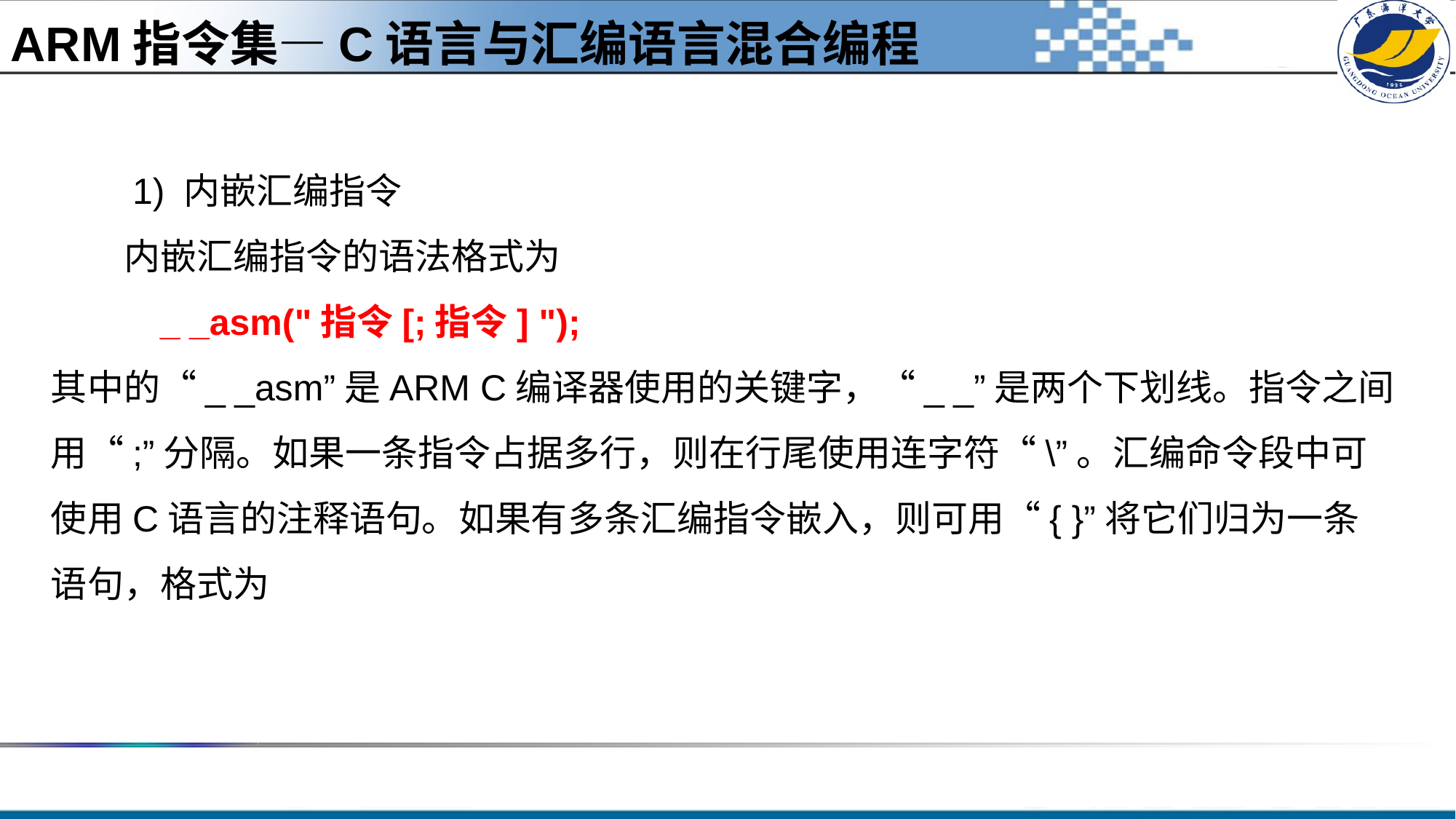

ARM指令集—C语言与汇编语言混合编程
# 1) 内嵌汇编指令 　　内嵌汇编指令的语法格式为 _ _asm("指令[;指令] "); 其中的“_ _asm”是ARM C编译器使用的关键字，“_ _”是两个下划线。指令之间用“;”分隔。如果一条指令占据多行，则在行尾使用连字符“\”。汇编命令段中可使用C语言的注释语句。如果有多条汇编指令嵌入，则可用“{ }”将它们归为一条语句，格式为